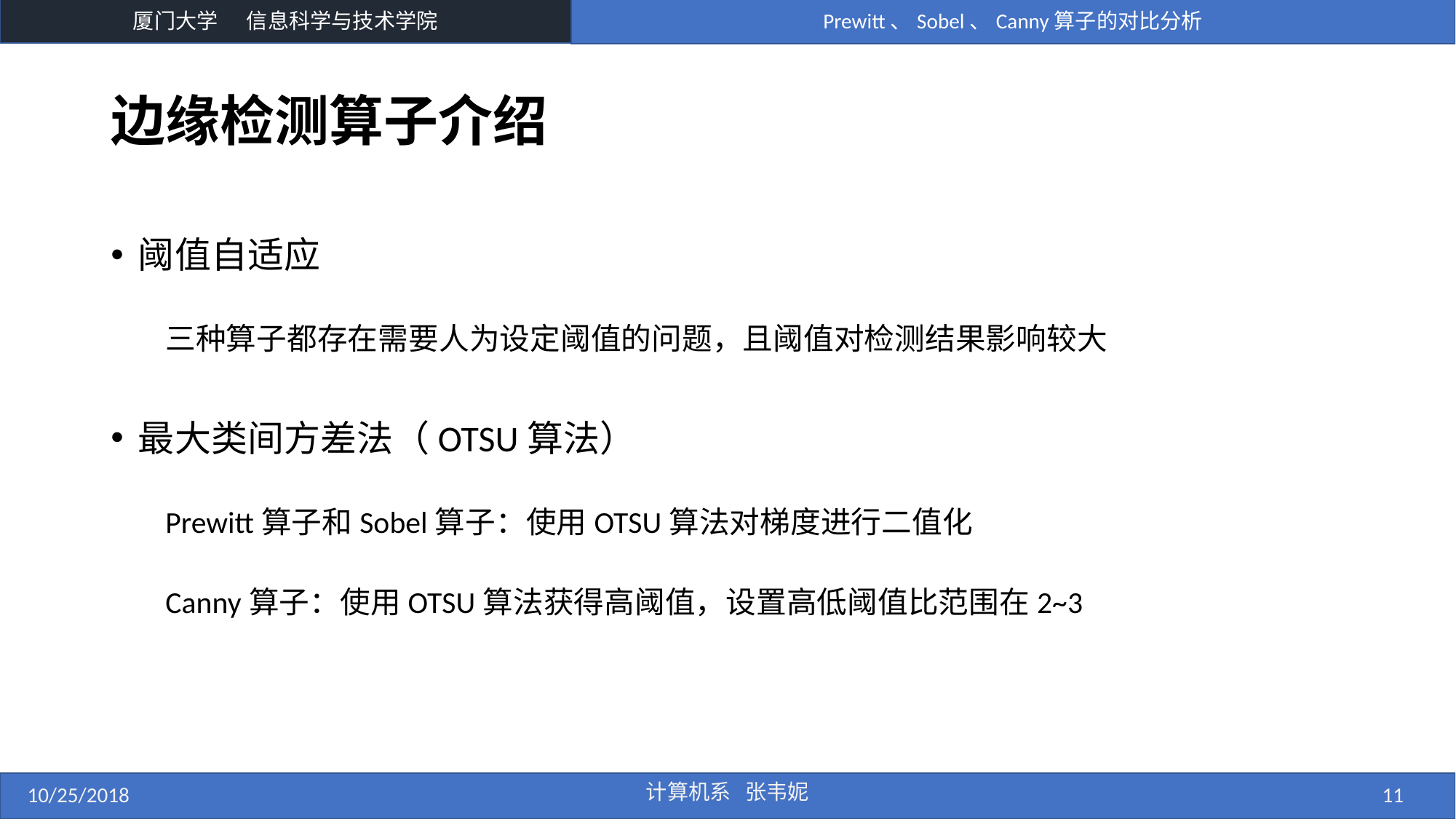

# 边缘检测算子介绍
阈值自适应
三种算子都存在需要人为设定阈值的问题，且阈值对检测结果影响较大
最大类间方差法（OTSU算法）
Prewitt算子和Sobel算子：使用OTSU算法对梯度进行二值化
Canny算子：使用OTSU算法获得高阈值，设置高低阈值比范围在2~3
10/25/2018
计算机系   张韦妮
11